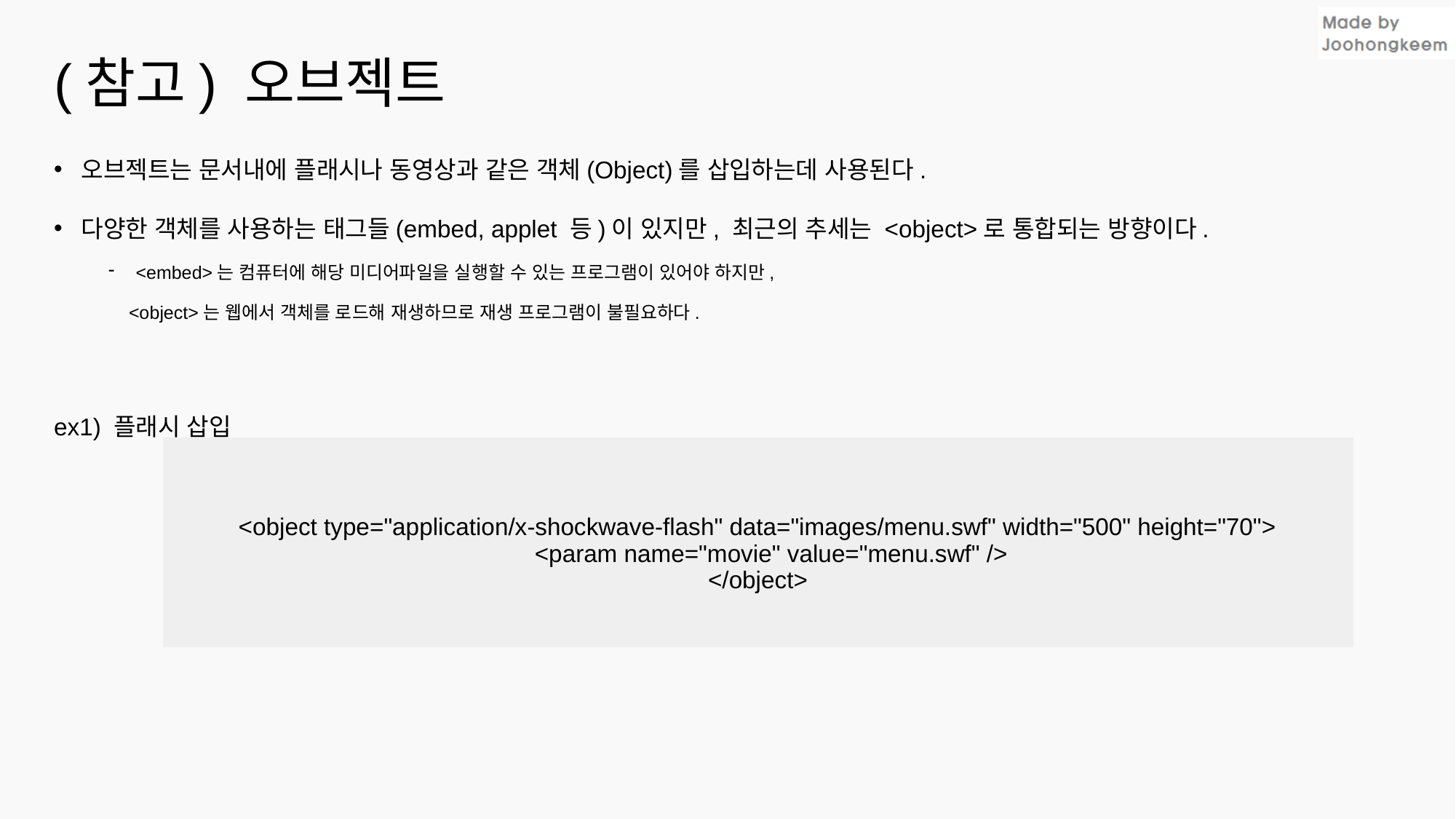

# (참고) 오브젝트
오브젝트는 문서내에 플래시나 동영상과 같은 객체(Object)를 삽입하는데 사용된다.
다양한 객체를 사용하는 태그들(embed, applet 등)이 있지만, 최근의 추세는 <object>로 통합되는 방향이다.
<embed>는 컴퓨터에 해당 미디어파일을 실행할 수 있는 프로그램이 있어야 하지만,
    <object>는 웹에서 객체를 로드해 재생하므로 재생 프로그램이 불필요하다.

ex1) 플래시 삽입

| <object type="application/x-shockwave-flash" data="images/menu.swf" width="500" height="70">     <param name="movie" value="menu.swf" /> </object> |
| --- |